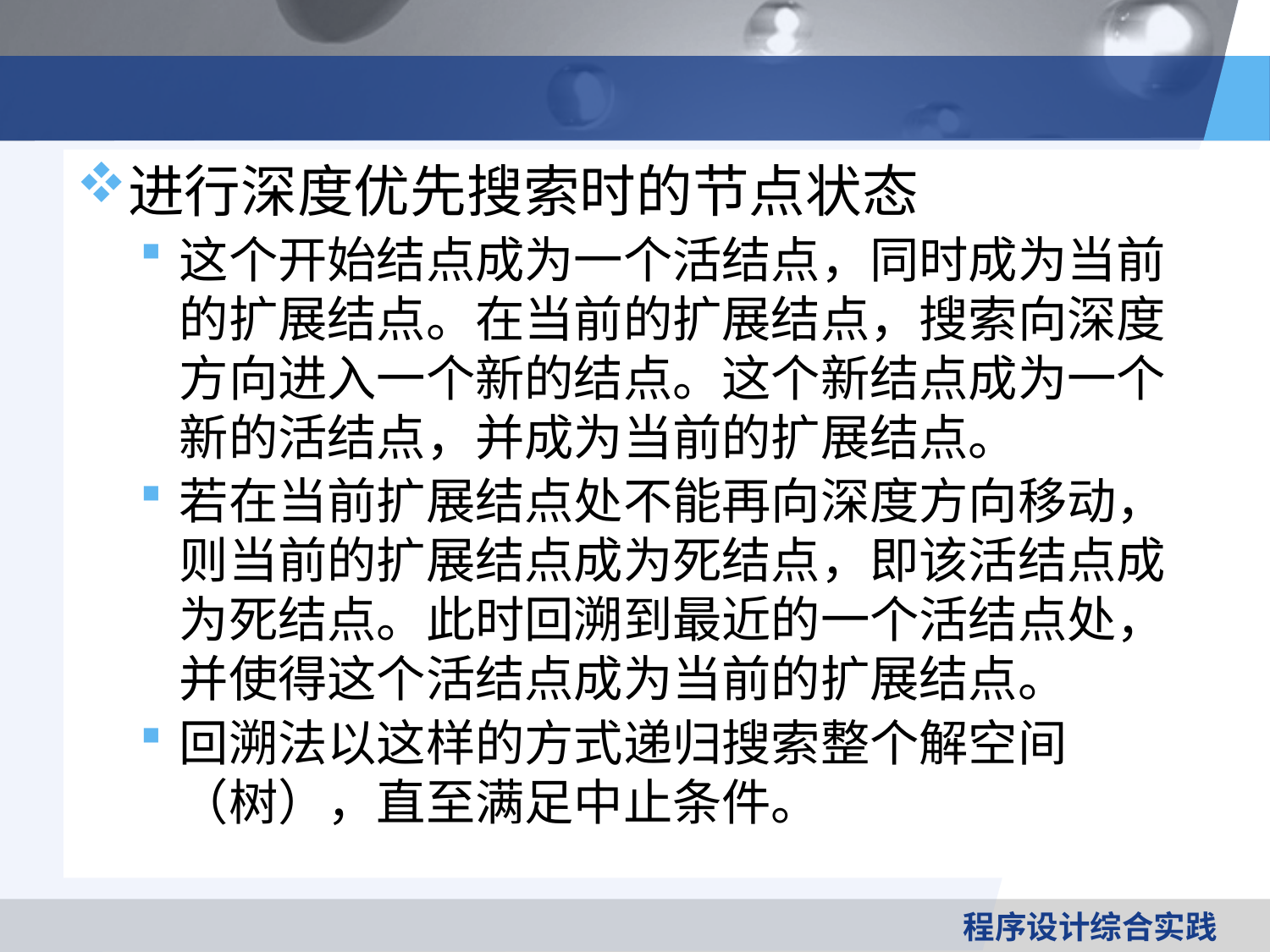

#
进行深度优先搜索时的节点状态
这个开始结点成为一个活结点，同时成为当前的扩展结点。在当前的扩展结点，搜索向深度方向进入一个新的结点。这个新结点成为一个新的活结点，并成为当前的扩展结点。
若在当前扩展结点处不能再向深度方向移动，则当前的扩展结点成为死结点，即该活结点成为死结点。此时回溯到最近的一个活结点处，并使得这个活结点成为当前的扩展结点。
回溯法以这样的方式递归搜索整个解空间（树），直至满足中止条件。